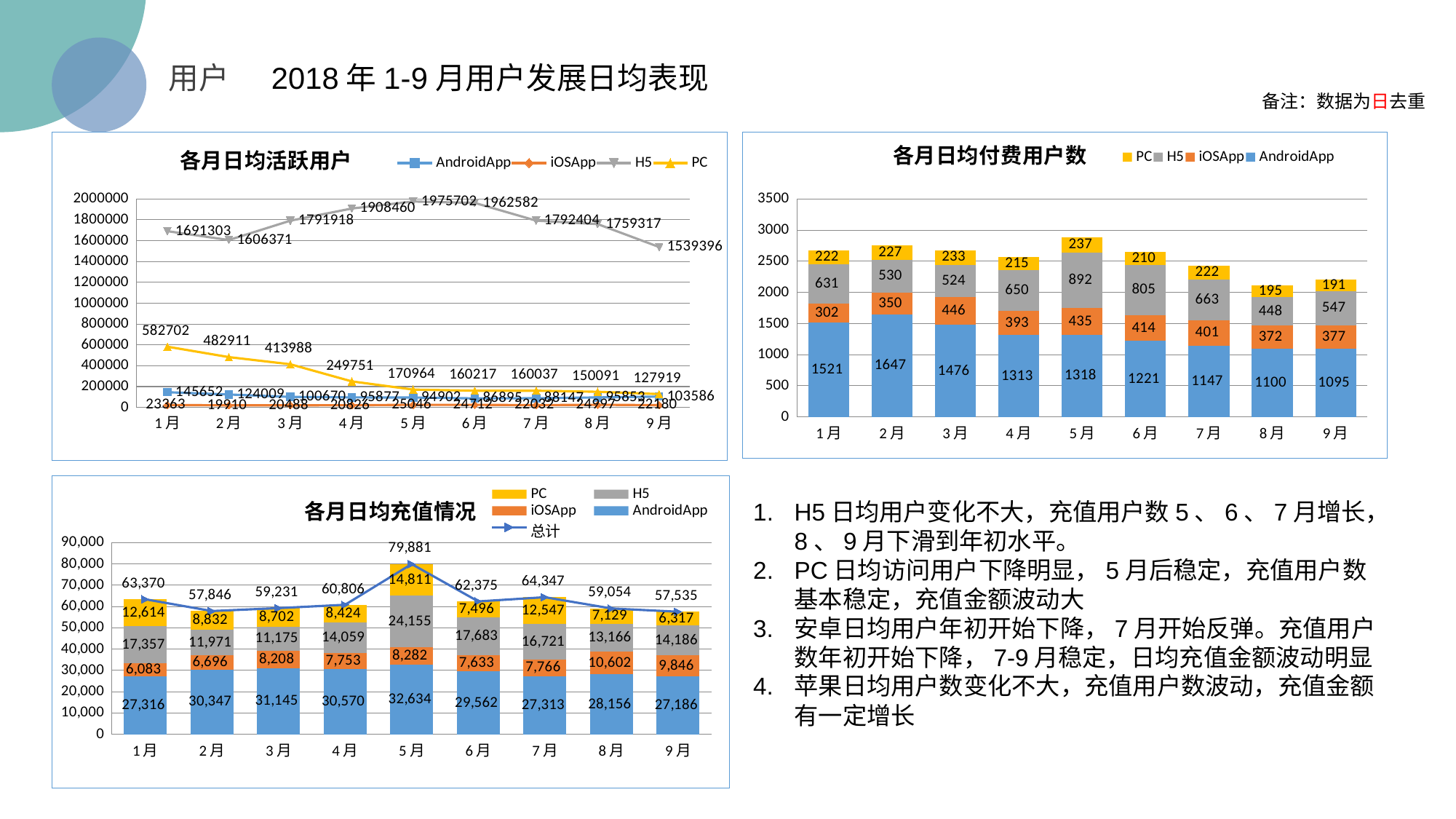

用户     2018年1-9月用户发展日均表现
备注：数据为日去重

### Chart: 各月日均活跃用户

| Category | AndroidApp | iOSApp | H5 | PC |
|---|---|---|---|---|
| 1月 | 145651.870967742 | 23363.0 | 1691302.58064516 | 582701.516129032 |
| 2月 | 124009.178571429 | 19910.2142857143 | 1606370.78571429 | 482911.071428571 |
| 3月 | 100669.838709677 | 20488.2258064516 | 1791917.96774194 | 413988.096774194 |
| 4月 | 95876.7 | 20826.366666666665 | 1908460.2333333334 | 249750.76666666666 |
| 5月 | 94901.83870967742 | 25046.0 | 1975702.4516129033 | 170964.25806451612 |
| 6月 | 86894.83333333333 | 24711.766666666666 | 1962581.6666666667 | 160217.03333333333 |
| 7月 | 88147.0 | 22032.064516129034 | 1792404.1612903227 | 160036.67741935485 |
| 8月 | 95852.67741935483 | 24997.354838709678 | 1759316.5161290322 | 150090.5483870968 |
| 9月 | 103586.4 | 22180.333333333332 | 1539395.5 | 127918.6 |

### Chart: 各月日均付费用户数

| Category | AndroidApp | iOSApp | H5 | PC |
|---|---|---|---|---|
| 1月 | 1520.741935483871 | 301.8709677419355 | 630.7741935483871 | 222.1290322580645 |
| 2月 | 1647.25 | 350.0357142857143 | 530.0714285714286 | 226.75 |
| 3月 | 1476.3225806451612 | 445.5806451612903 | 524.0967741935484 | 233.38709677419354 |
| 4月 | 1312.9666666666667 | 392.9 | 649.8333333333334 | 215.43333333333334 |
| 5月 | 1317.516129032258 | 434.64516129032256 | 891.5483870967741 | 237.48387096774192 |
| 6月 | 1220.7333333333333 | 414.3 | 804.8 | 210.23333333333332 |
| 7月 | 1147.2903225806451 | 401.0967741935484 | 663.0322580645161 | 221.6451612903226 |
| 8月 | 1100.3870967741937 | 371.7096774193548 | 448.4516129032258 | 195.1290322580645 |
| 9月 | 1095.1 | 376.8666666666667 | 547.4 | 190.9 |

### Chart: 各月日均充值情况

| Category | AndroidApp | iOSApp | H5 | PC | 总计 |
|---|---|---|---|---|---|
| 1月 | 27316.35290322581 | 6082.606451612901 | 17357.0564516129 | 12613.927741935484 | 63369.94354838709 |
| 2月 | 30347.078571428574 | 6696.221428571428 | 11971.350000000002 | 8831.625357142857 | 57846.27535714286 |
| 3月 | 31145.290322580644 | 8208.490322580643 | 11175.136129032257 | 8702.451612903225 | 59231.368387096765 |
| 4月 | 30569.620333333332 | 7753.306666666666 | 14059.382000000001 | 8424.133333333333 | 60806.442333333325 |
| 5月 | 32633.585483870967 | 8281.703225806452 | 24154.61 | 14811.487096774194 | 79881.38580645161 |
| 6月 | 29562.469666666668 | 7632.946666666665 | 17683.441 | 7496.101 | 62374.958333333336 |
| 7月 | 27312.881935483874 | 7765.993548387097 | 16720.93935483871 | 12546.967741935483 | 64346.782580645166 |
| 8月 | 28156.290322580644 | 10601.941935483872 | 13166.064516129032 | 7129.225806451613 | 59053.522580645156 |
| 9月 | 27186.47666666667 | 9846.373333333333 | 14185.946666666667 | 6316.508333333333 | 57535.30500000001 |
H5日均用户变化不大，充值用户数5、6、7月增长，8、9月下滑到年初水平。
PC日均访问用户下降明显，5月后稳定，充值用户数基本稳定，充值金额波动大
安卓日均用户年初开始下降，7月开始反弹。充值用户数年初开始下降，7-9月稳定，日均充值金额波动明显
苹果日均用户数变化不大，充值用户数波动，充值金额有一定增长